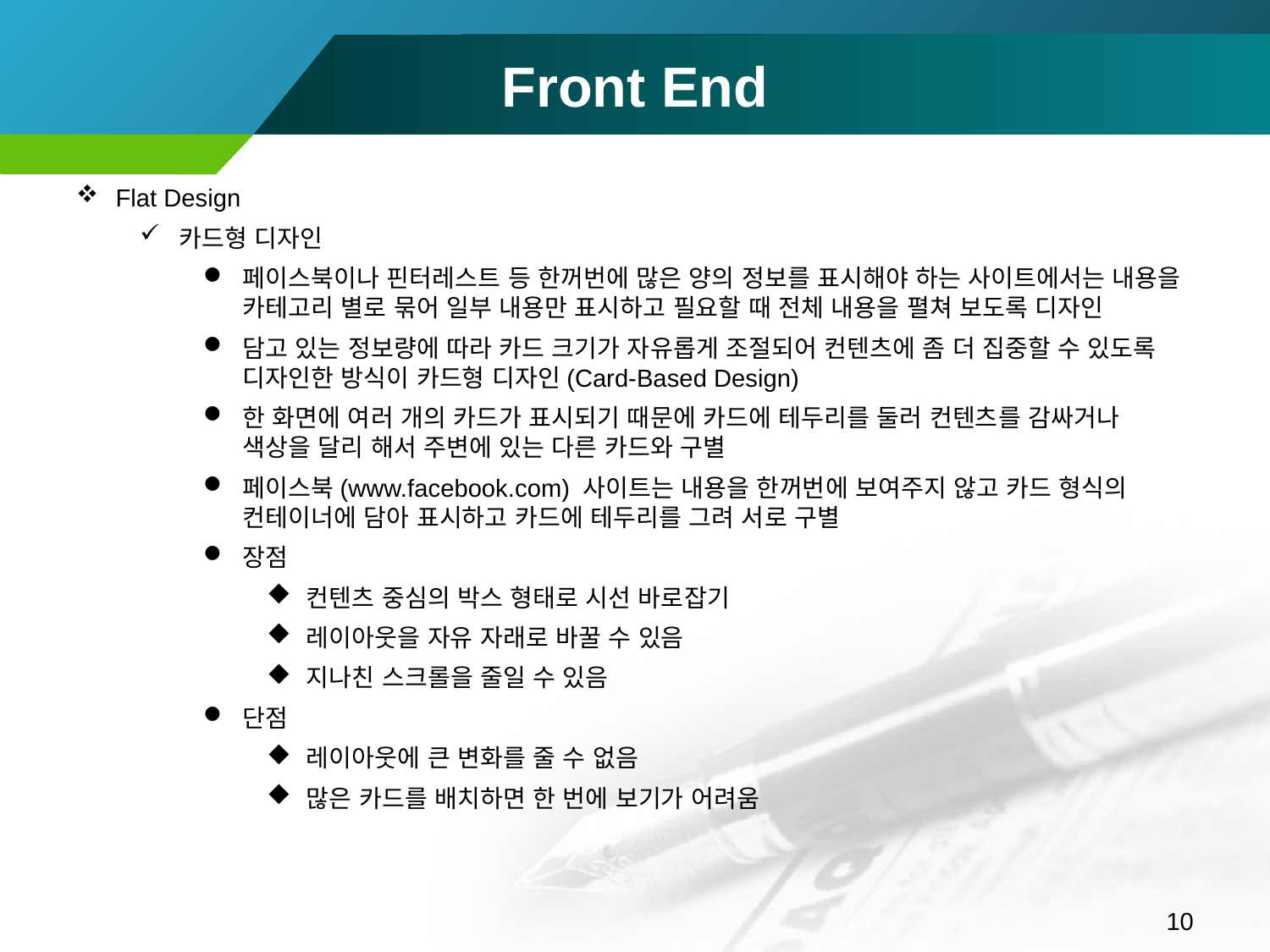

# Front End
Flat Design
카드형 디자인
페이스북이나 핀터레스트 등 한꺼번에 많은 양의 정보를 표시해야 하는 사이트에서는 내용을 카테고리 별로 묶어 일부 내용만 표시하고 필요할 때 전체 내용을 펼쳐 보도록 디자인
담고 있는 정보량에 따라 카드 크기가 자유롭게 조절되어 컨텐츠에 좀 더 집중할 수 있도록 디자인한 방식이 카드형 디자인(Card-Based Design)
한 화면에 여러 개의 카드가 표시되기 때문에 카드에 테두리를 둘러 컨텐츠를 감싸거나 색상을 달리 해서 주변에 있는 다른 카드와 구별
페이스북(www.facebook.com) 사이트는 내용을 한꺼번에 보여주지 않고 카드 형식의 컨테이너에 담아 표시하고 카드에 테두리를 그려 서로 구별
장점
컨텐츠 중심의 박스 형태로 시선 바로잡기
레이아웃을 자유 자래로 바꿀 수 있음
지나친 스크롤을 줄일 수 있음
단점
레이아웃에 큰 변화를 줄 수 없음
많은 카드를 배치하면 한 번에 보기가 어려움
10